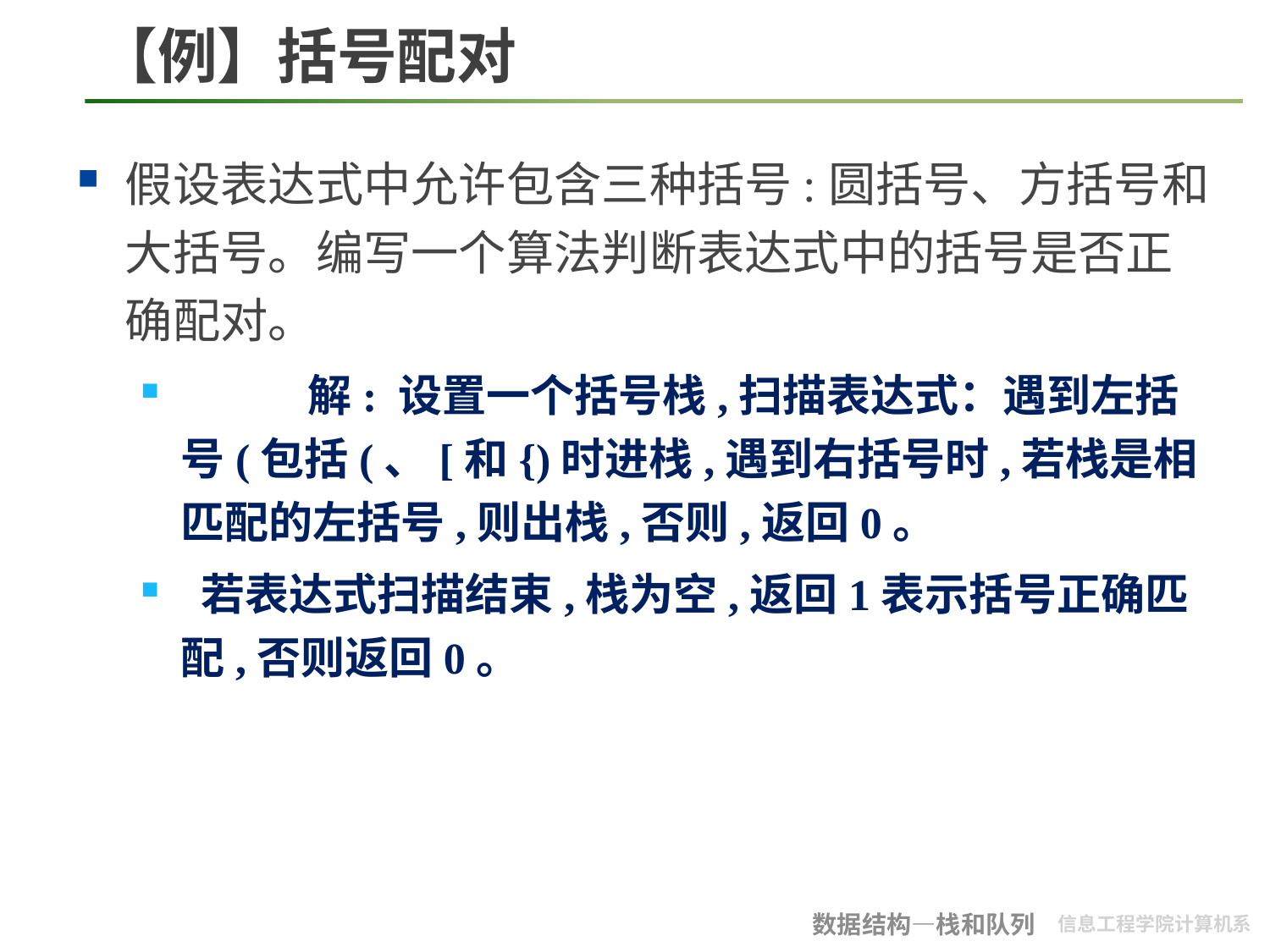

# 【例】括号配对
假设表达式中允许包含三种括号:圆括号、方括号和大括号。编写一个算法判断表达式中的括号是否正确配对。
 	解: 设置一个括号栈,扫描表达式：遇到左括号(包括(、[和{)时进栈,遇到右括号时,若栈是相匹配的左括号,则出栈,否则,返回0。
 若表达式扫描结束,栈为空,返回1表示括号正确匹配,否则返回0。